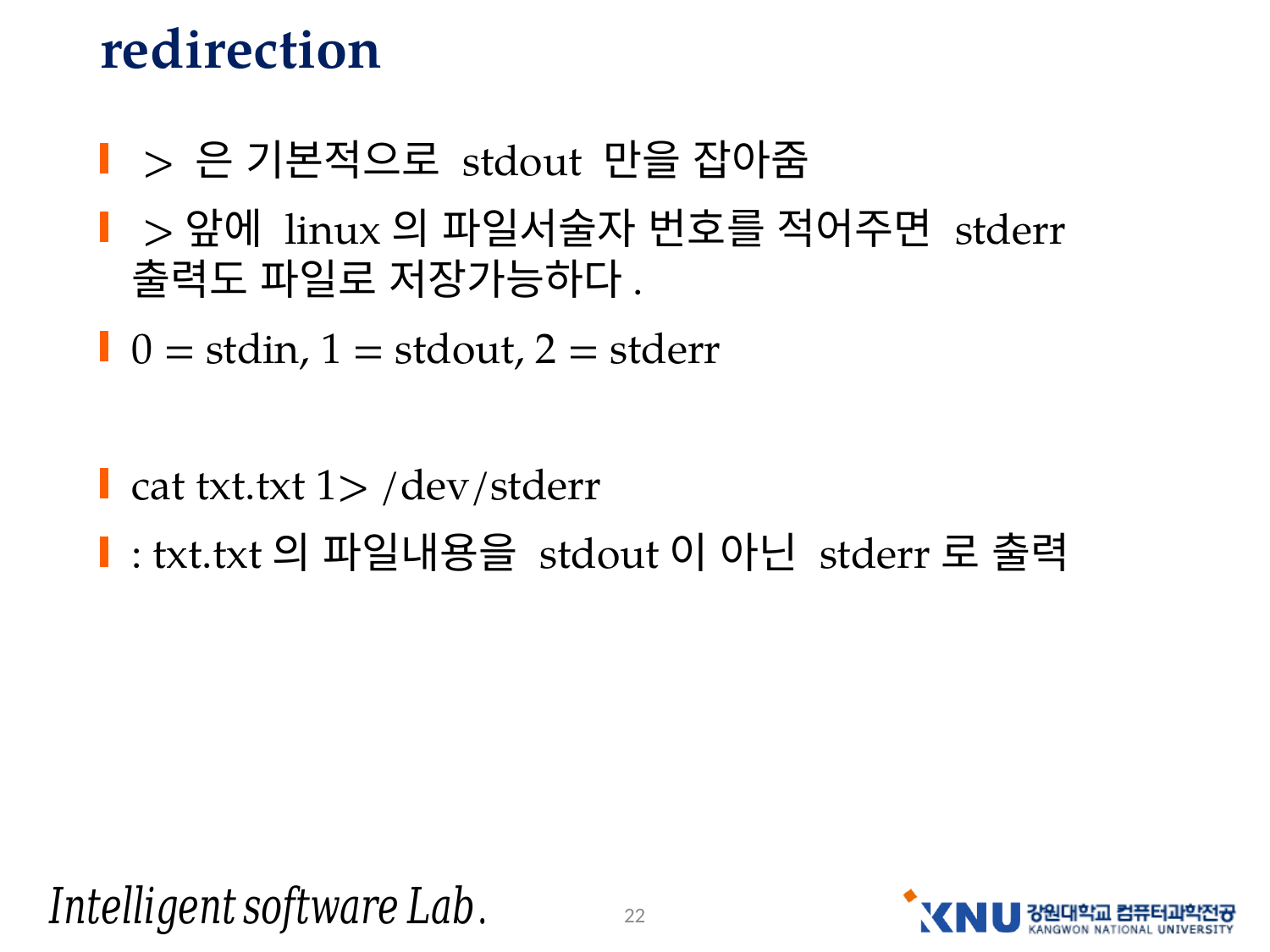

# redirection
 > 은 기본적으로 stdout 만을 잡아줌
 >앞에 linux의 파일서술자 번호를 적어주면 stderr 출력도 파일로 저장가능하다.
0 = stdin, 1 = stdout, 2 = stderr

cat txt.txt 1> /dev/stderr
: txt.txt의 파일내용을 stdout이 아닌 stderr로 출력